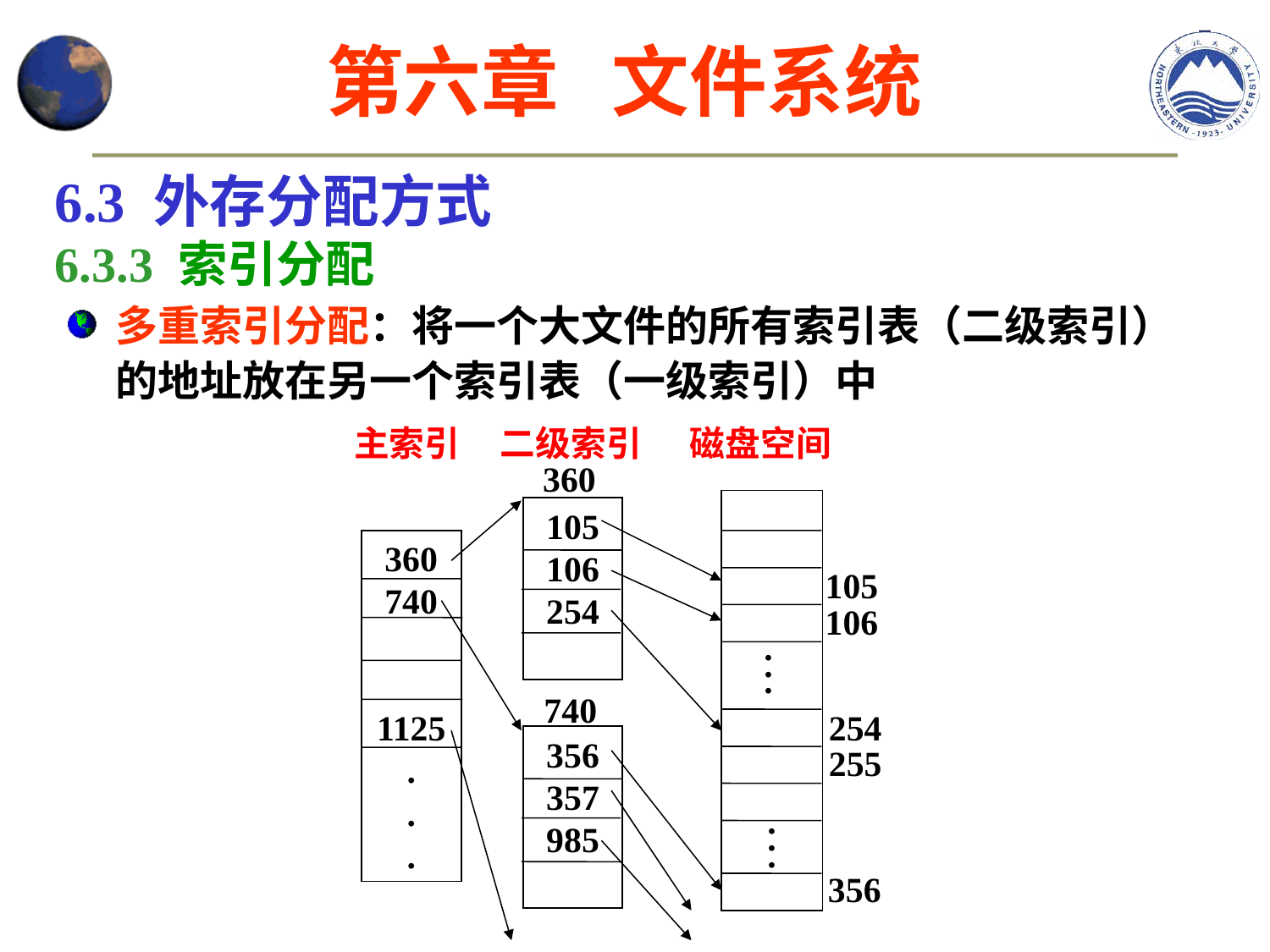

第六章   文件系统
6.3 外存分配方式
6.3.3 索引分配
多重索引分配：将一个大文件的所有索引表（二级索引）的地址放在另一个索引表（一级索引）中
主索引     二级索引      磁盘空间
360

105
106
254

360
740

1125
.
.
.

105
106

.
.
.

740
254
255

356
357
985

.
.
.

356